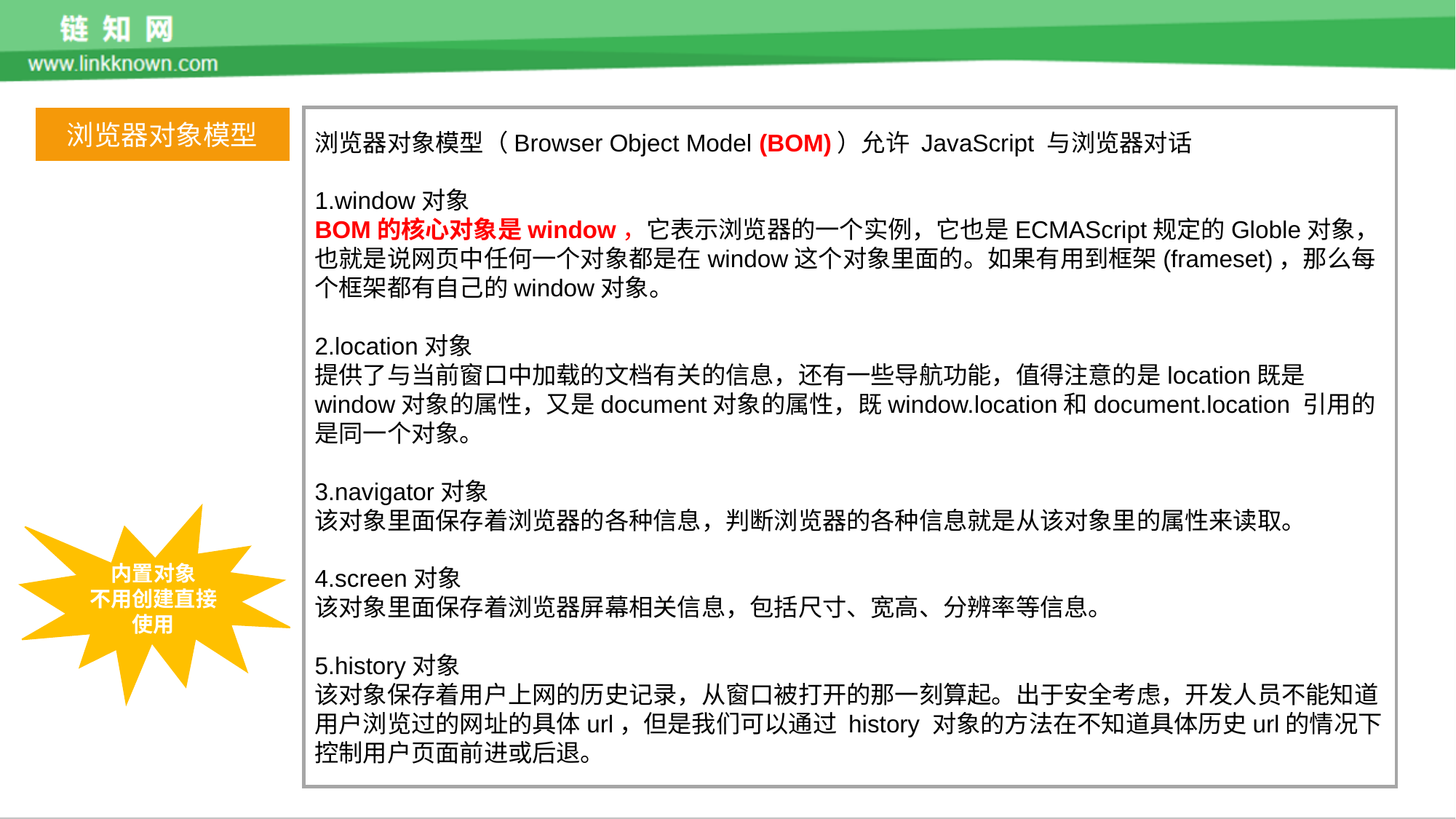

浏览器对象模型
浏览器对象模型（Browser Object Model (BOM)）允许 JavaScript 与浏览器对话

1.window对象
BOM的核心对象是window，它表示浏览器的一个实例，它也是ECMAScript规定的Globle对象，也就是说网页中任何一个对象都是在window这个对象里面的。如果有用到框架(frameset)，那么每个框架都有自己的window对象。

2.location对象
提供了与当前窗口中加载的文档有关的信息，还有一些导航功能，值得注意的是location既是window对象的属性，又是document对象的属性，既window.location和document.location 引用的是同一个对象。

3.navigator对象
该对象里面保存着浏览器的各种信息，判断浏览器的各种信息就是从该对象里的属性来读取。
4.screen对象
该对象里面保存着浏览器屏幕相关信息，包括尺寸、宽高、分辨率等信息。
5.history对象
该对象保存着用户上网的历史记录，从窗口被打开的那一刻算起。出于安全考虑，开发人员不能知道用户浏览过的网址的具体url，但是我们可以通过 history 对象的方法在不知道具体历史url的情况下控制用户页面前进或后退。
内置对象
不用创建直接使用